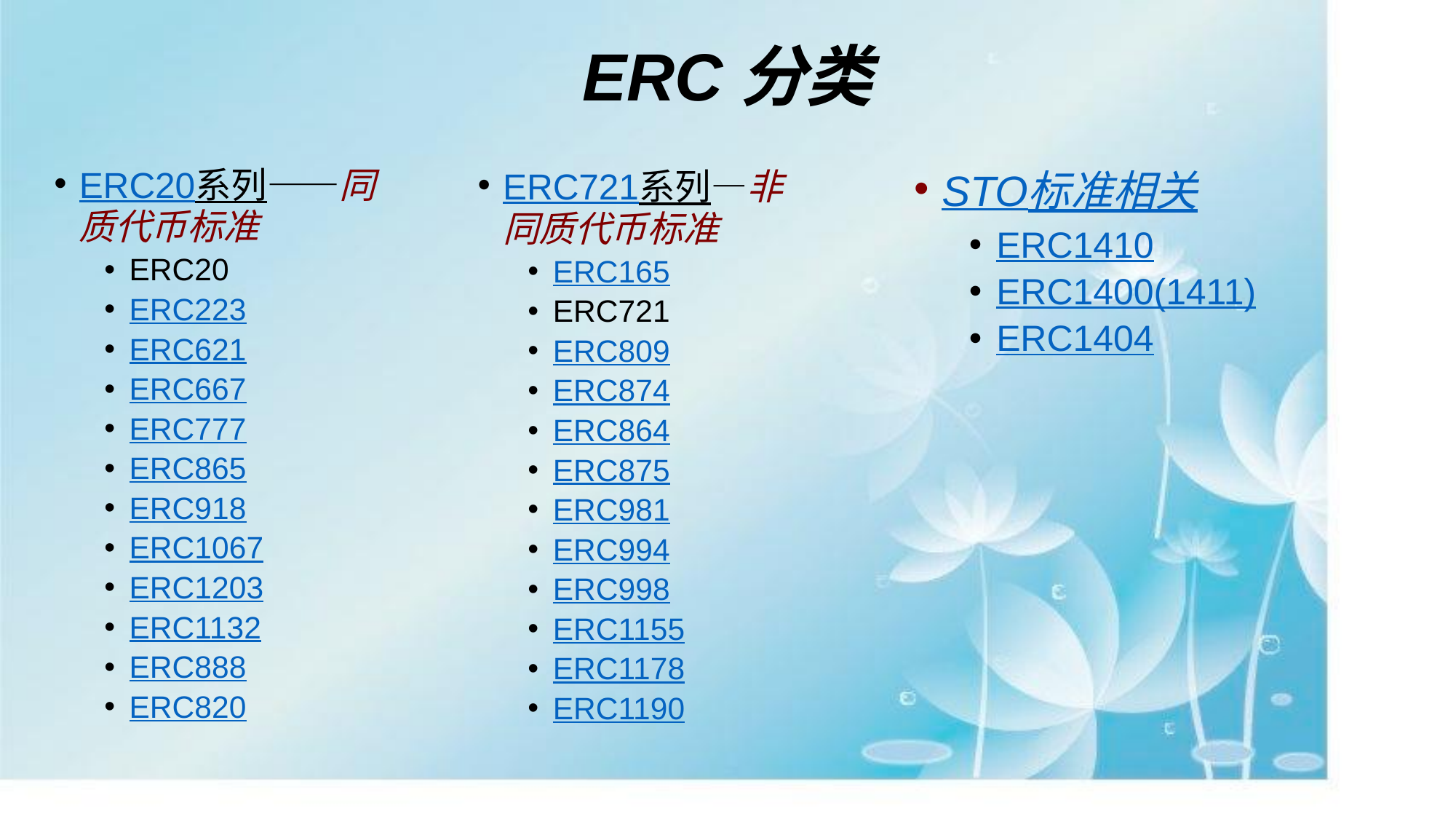

# ERC分类
ERC20系列——同质代币标准
ERC20
ERC223
ERC621
ERC667
ERC777
ERC865
ERC918
ERC1067
ERC1203
ERC1132
ERC888
ERC820
ERC721系列—非同质代币标准
ERC165
ERC721
ERC809
ERC874
ERC864
ERC875
ERC981
ERC994
ERC998
ERC1155
ERC1178
ERC1190
STO标准相关
ERC1410
ERC1400(1411)
ERC1404